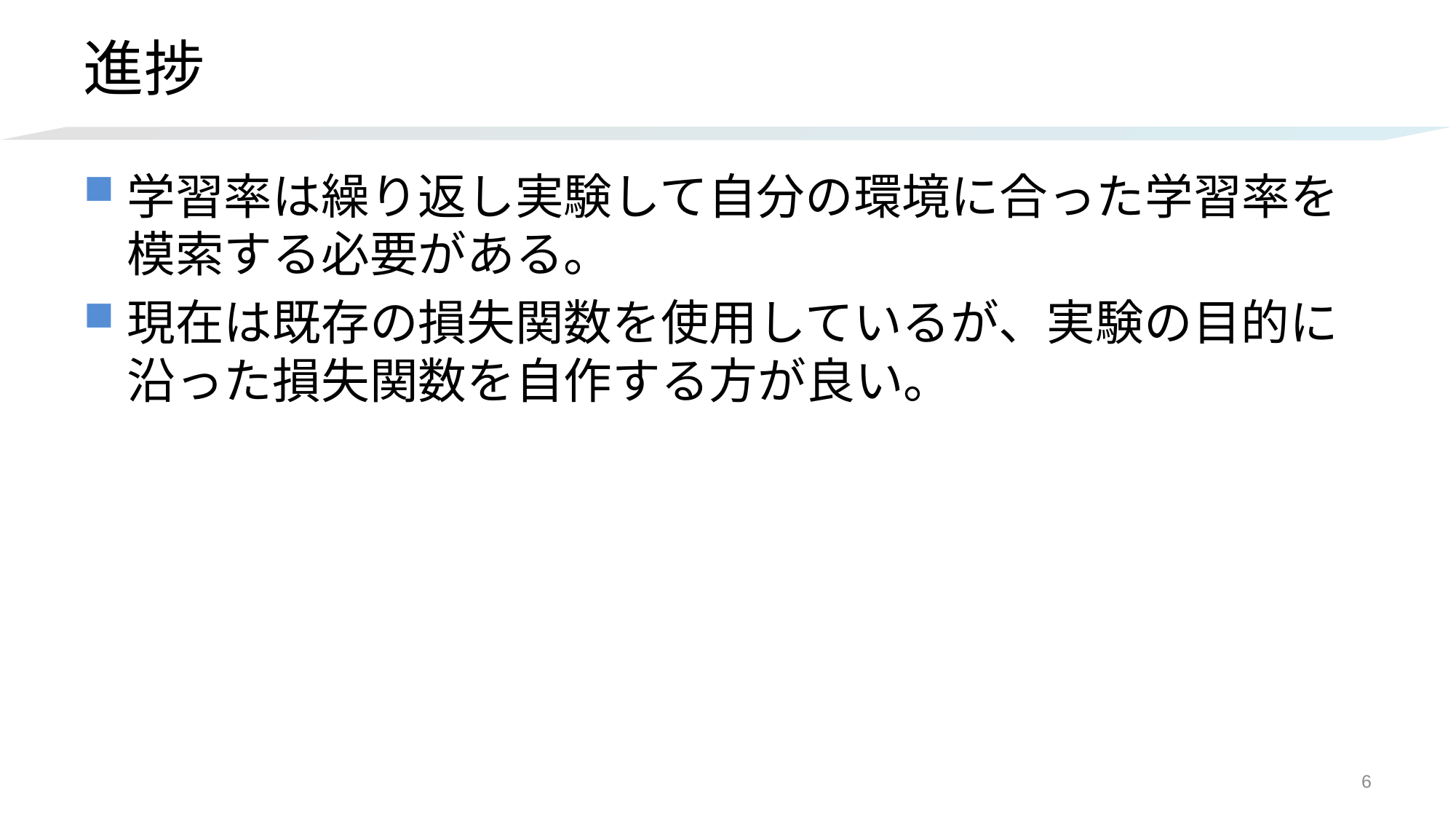

# 進捗
学習率は繰り返し実験して自分の環境に合った学習率を模索する必要がある。
現在は既存の損失関数を使用しているが、実験の目的に沿った損失関数を自作する方が良い。
6